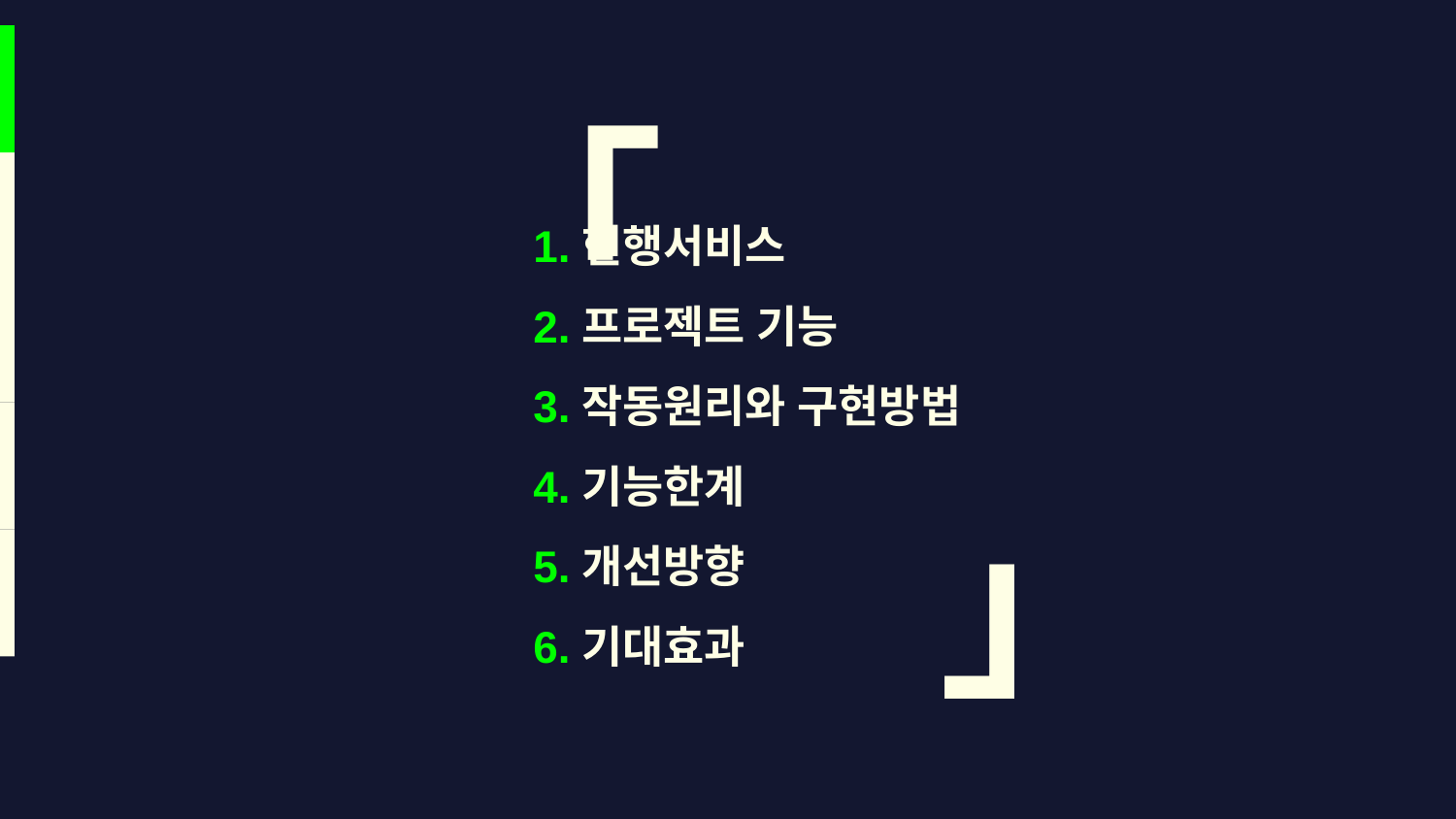

「

현행서비스
프로젝트 기능
작동원리와 구현방법
기능한계
개선방향
기대효과
」